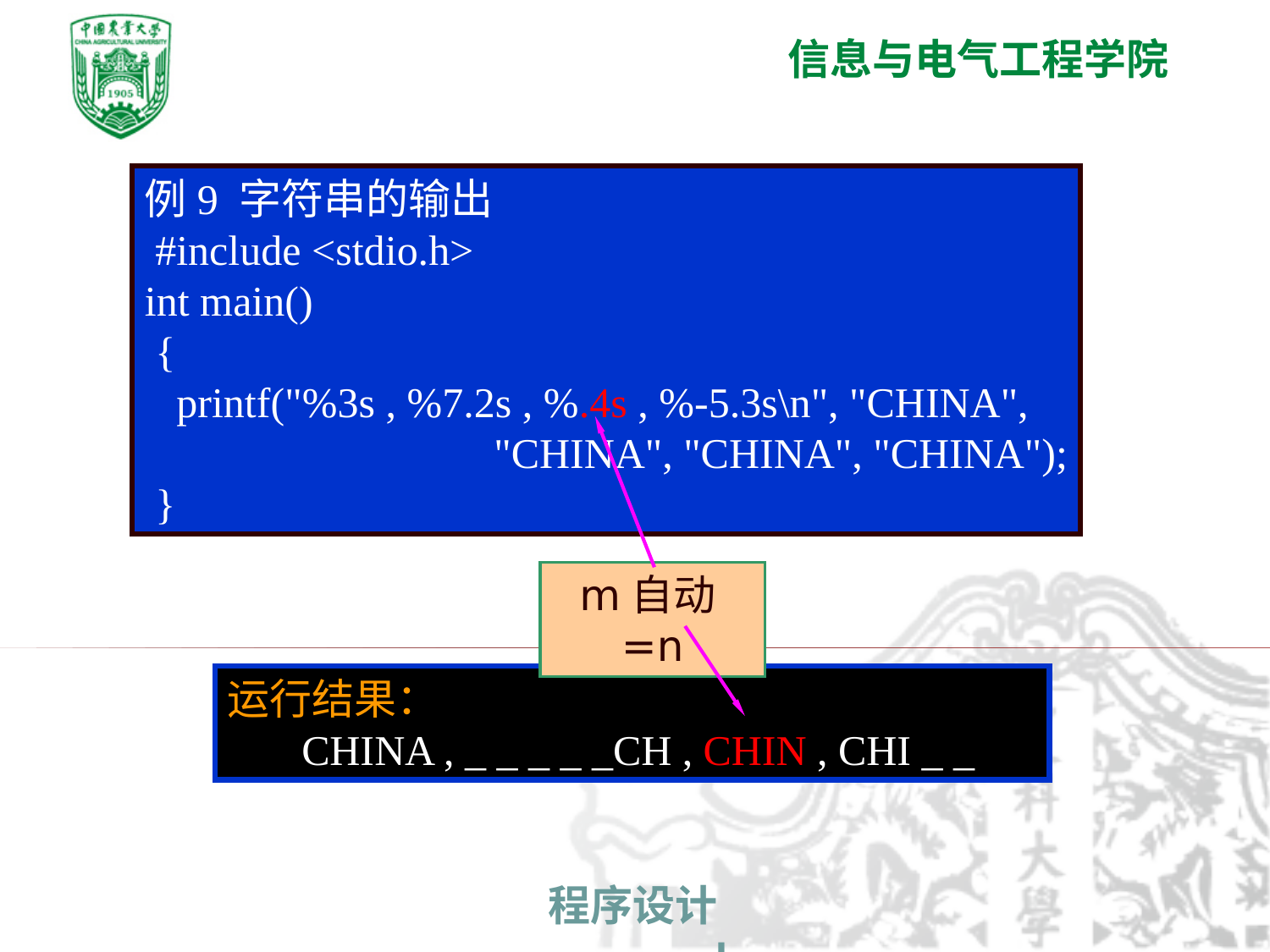

例9 字符串的输出
 #include <stdio.h>
int main()
 {
   printf("%3s , %7.2s , %.4s , %-5.3s\n", "CHINA",
                                 "CHINA", "CHINA", "CHINA");
 }

m自动=n

运行结果：
       CHINA , _ _ _ _ _CH , CHIN , CHI _ _